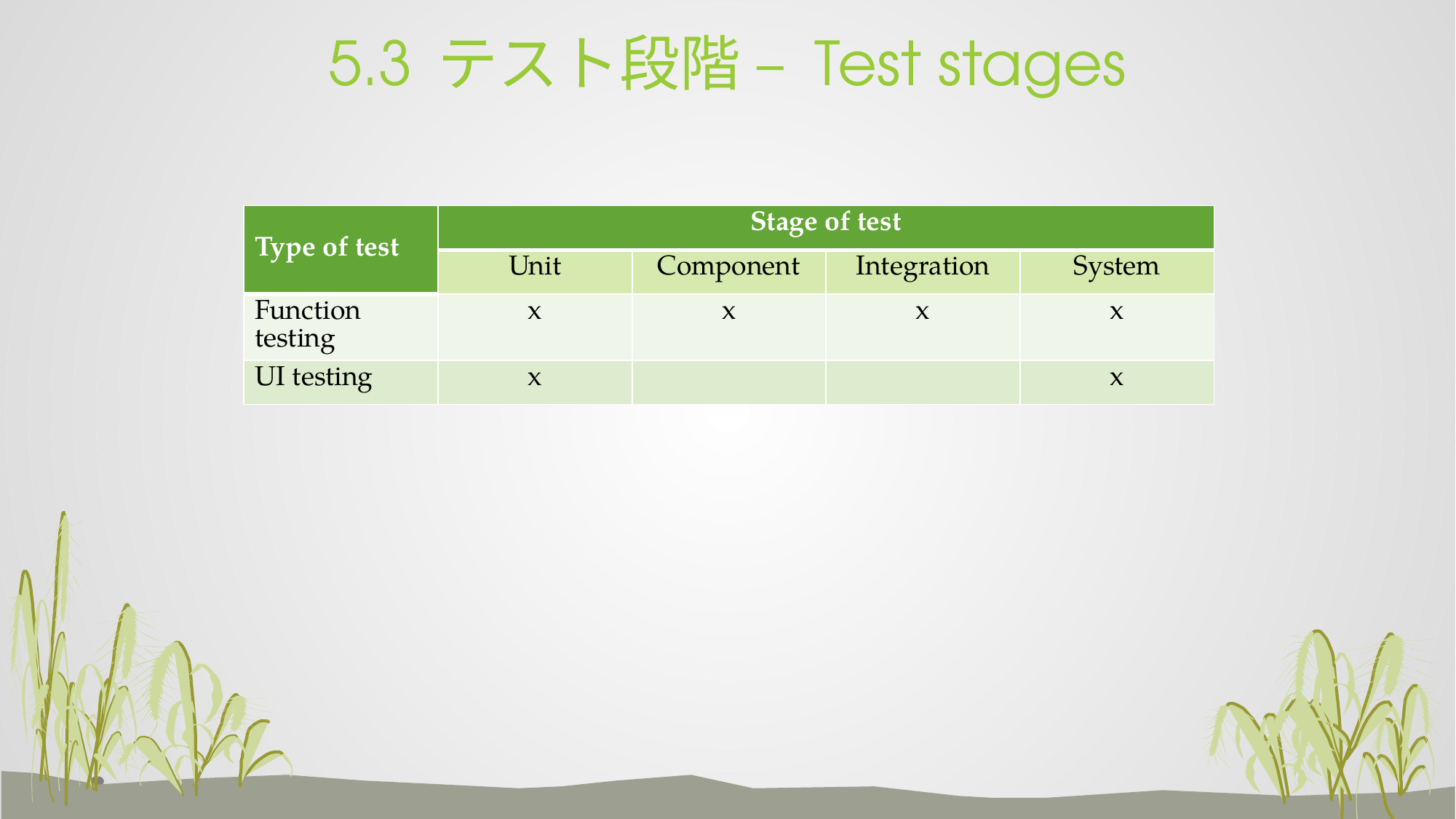

# 5.3	テスト段階 – Test stages
| Type of test | Stage of test |  |  |  |
| --- | --- | --- | --- | --- |
|  | Unit | Component | Integration | System |
| Function testing | x | x | x | x |
| UI testing | x |  |  | x |